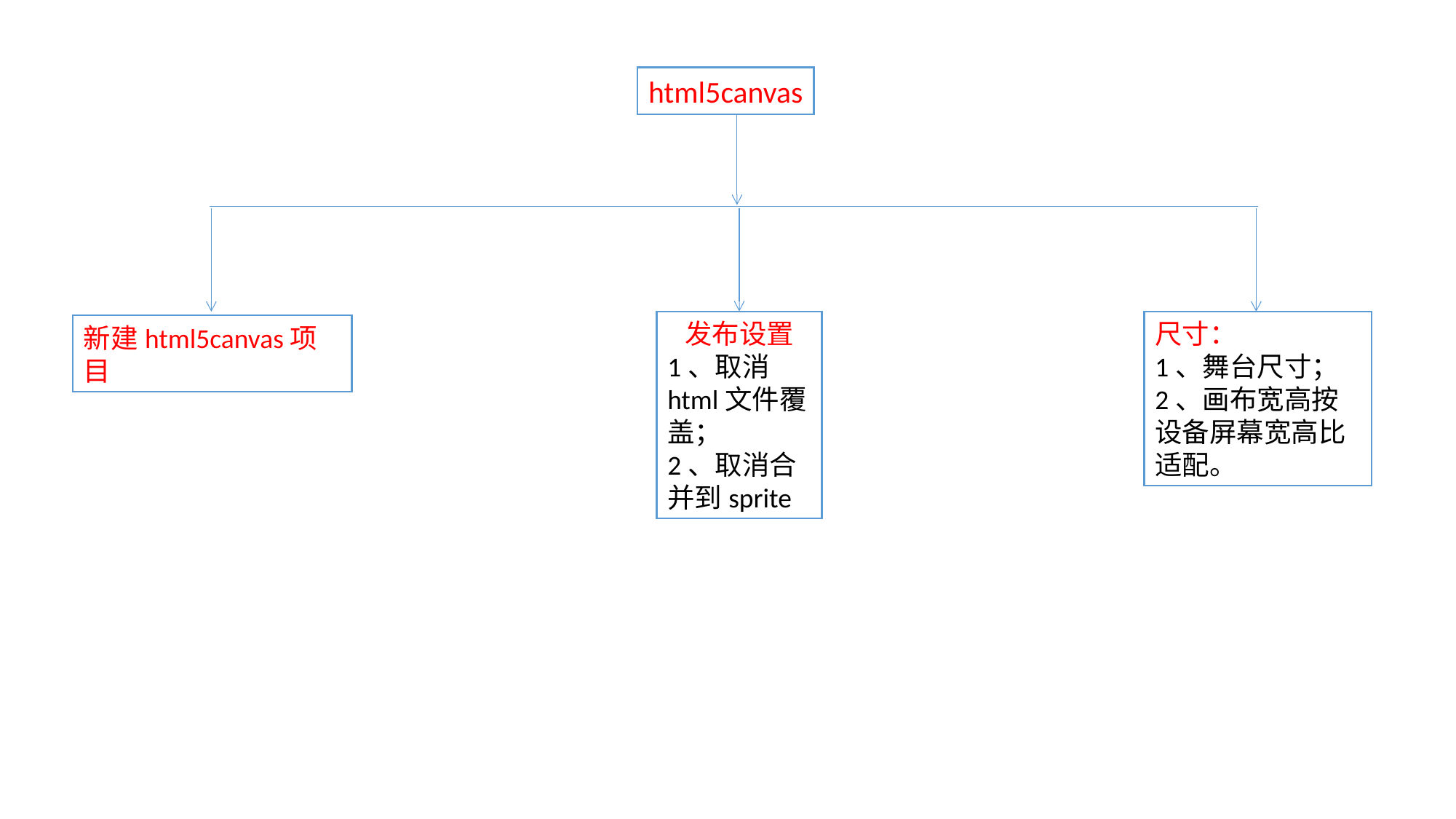

html5canvas
发布设置
1、取消html文件覆盖；
2、取消合并到sprite
尺寸：
1、舞台尺寸；
2、画布宽高按设备屏幕宽高比适配。
新建html5canvas项目